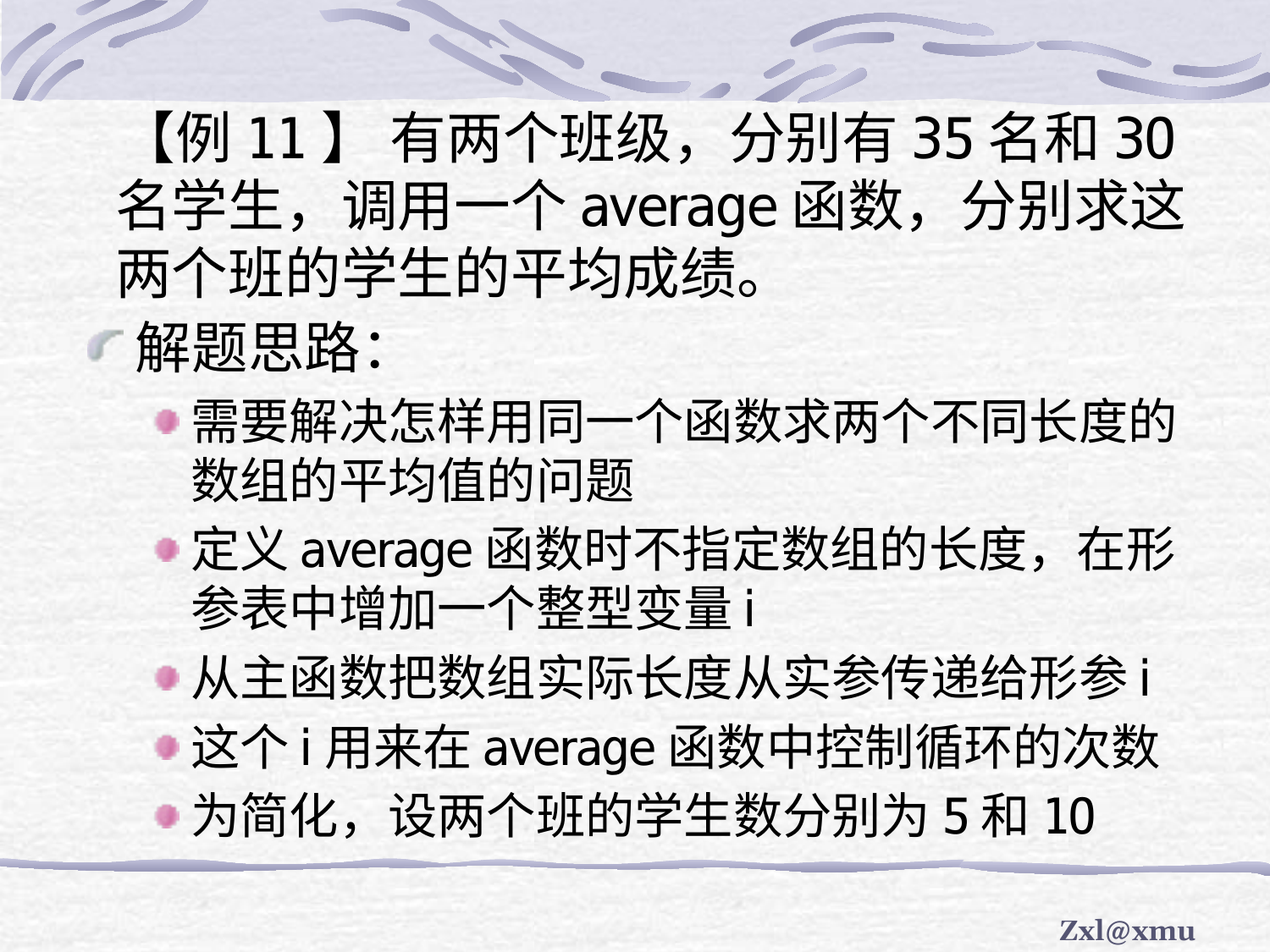

【例11】 有两个班级，分别有35名和30名学生，调用一个average函数，分别求这两个班的学生的平均成绩。
解题思路：
需要解决怎样用同一个函数求两个不同长度的数组的平均值的问题
定义average函数时不指定数组的长度，在形参表中增加一个整型变量i
从主函数把数组实际长度从实参传递给形参i
这个i用来在average函数中控制循环的次数
为简化，设两个班的学生数分别为5和10